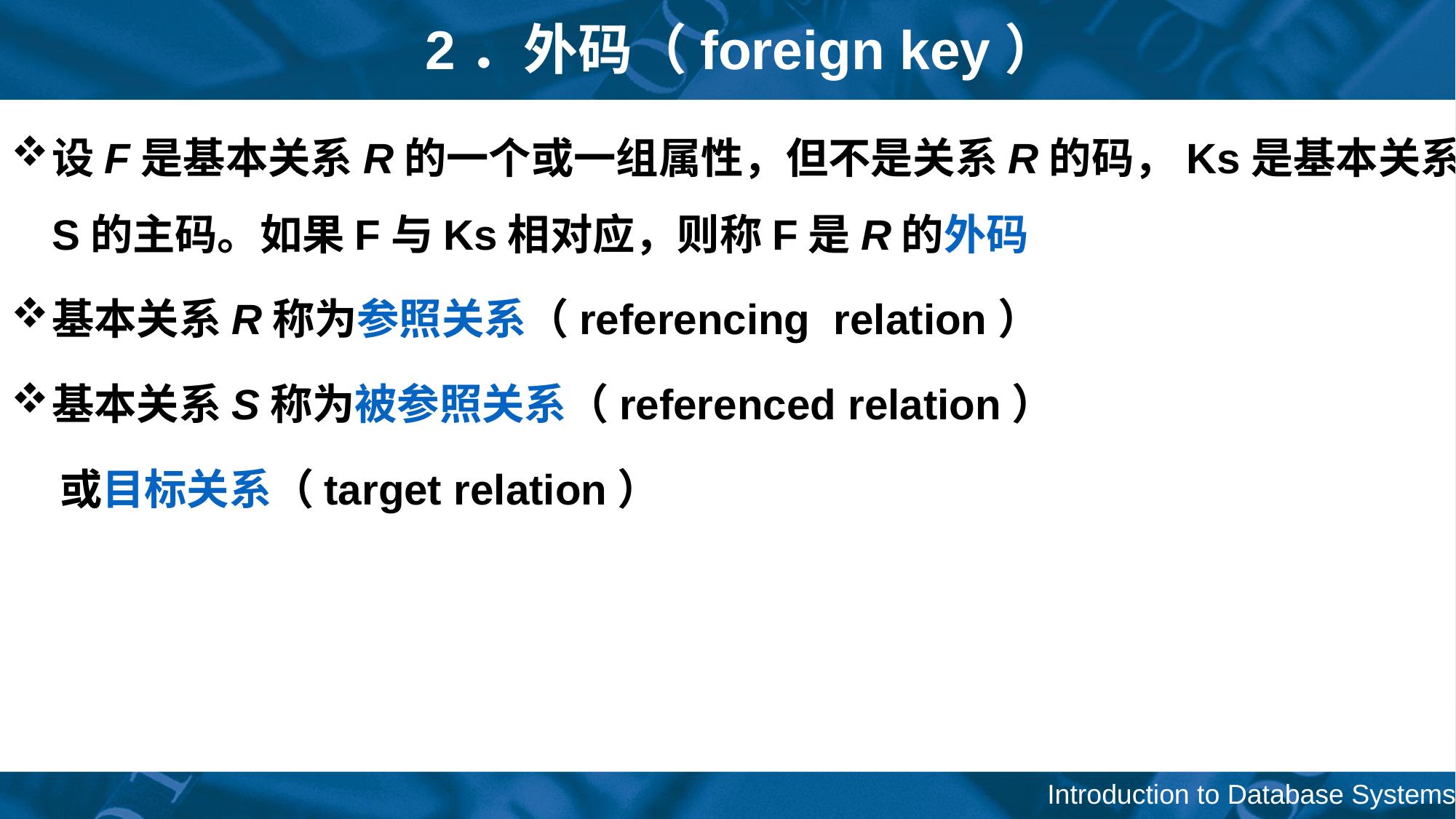

# 2．外码（foreign key）
设F是基本关系R的一个或一组属性，但不是关系R的码，Ks是基本关系S的主码。如果F与Ks相对应，则称F是R的外码
基本关系R称为参照关系（referencing  relation）
基本关系S称为被参照关系（referenced relation）
    或目标关系（target relation）